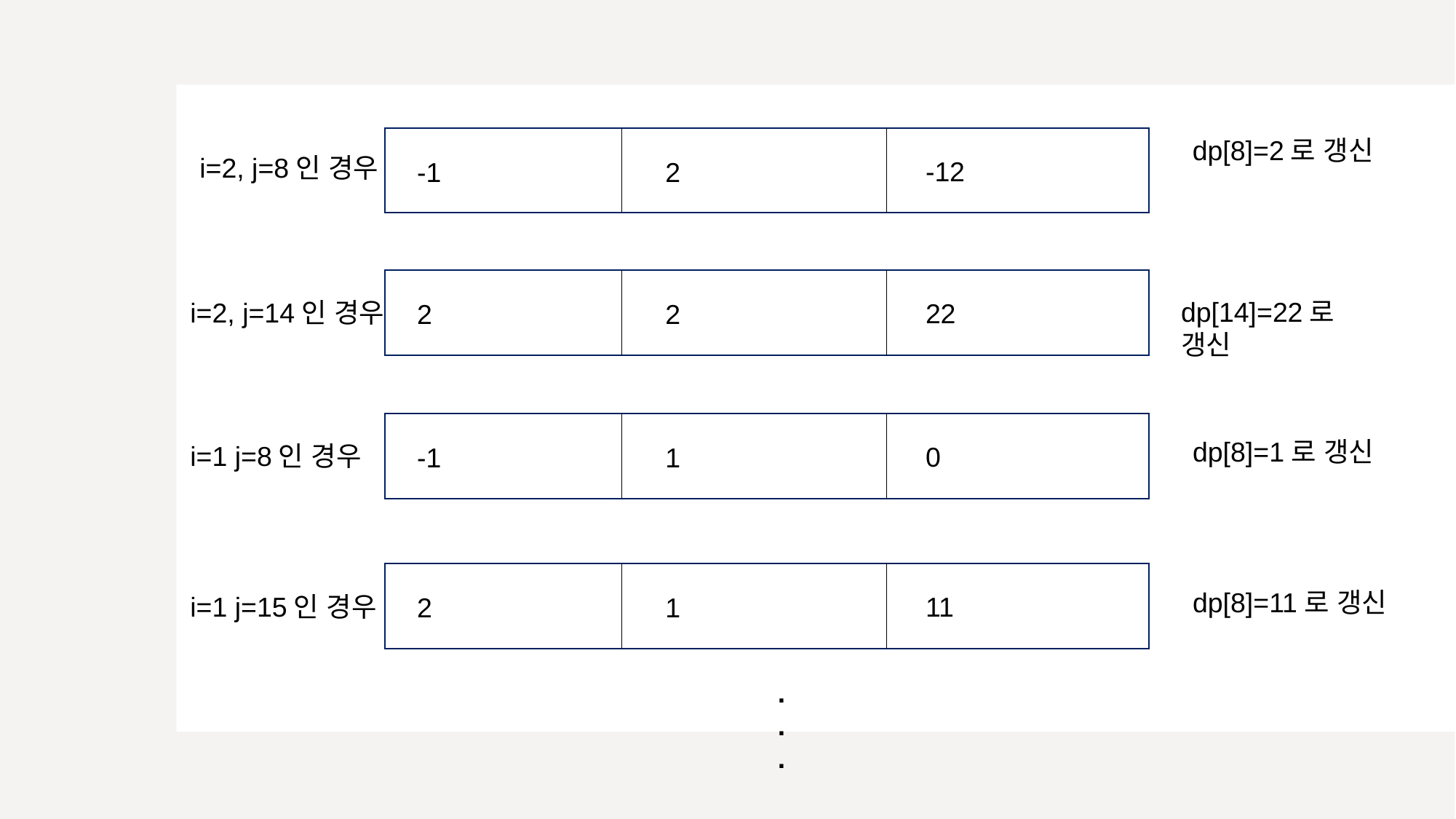

dp[8]=2로 갱신
i=2, j=8인 경우
-12
-1
2

dp[14]=22로 갱신
i=2, j=14인 경우
22
2
2

dp[8]=1로 갱신
i=1 j=8인 경우
0
-1
1

dp[8]=11로 갱신
i=1 j=15인 경우
11
2
1
.
.
.